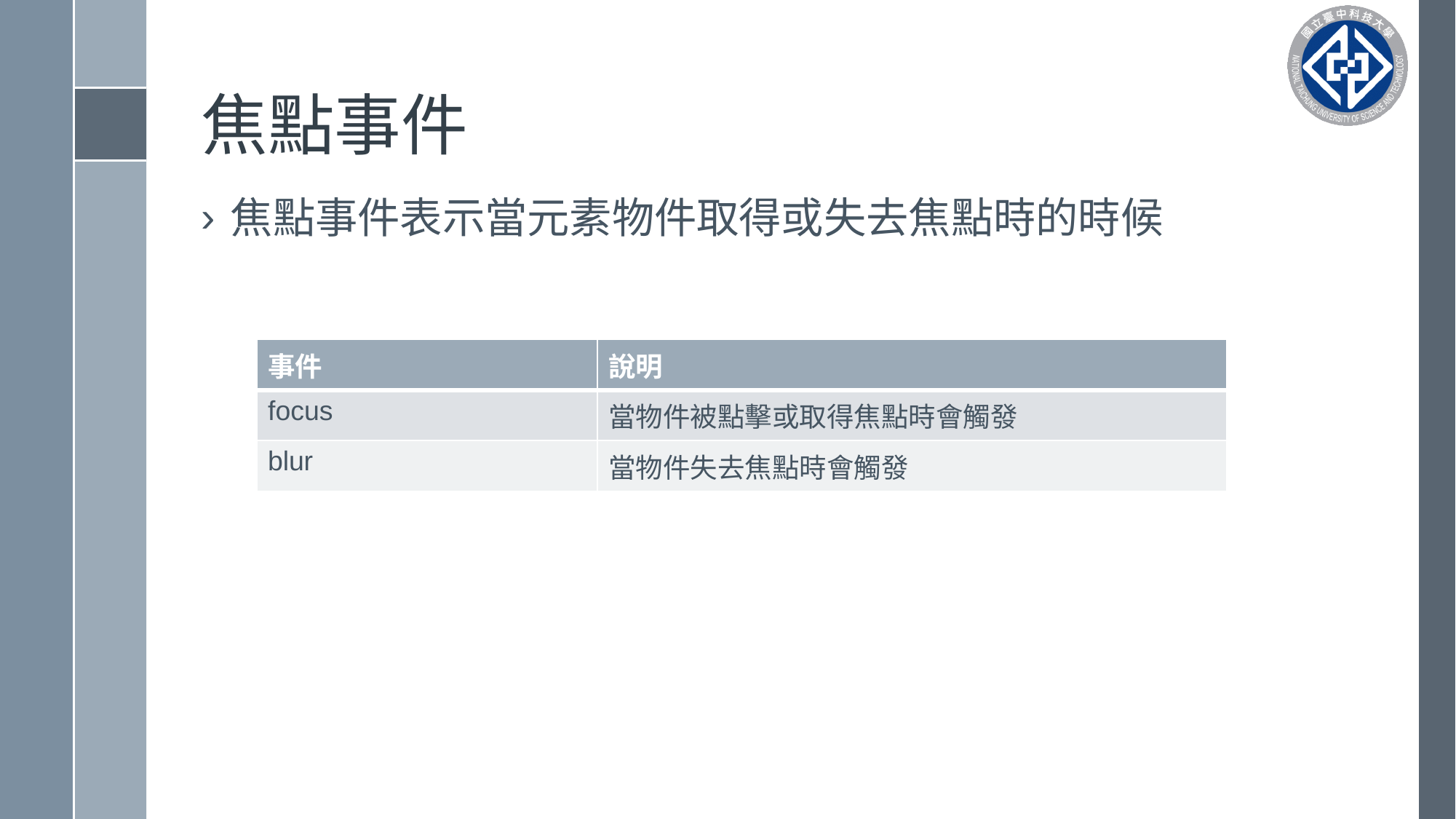

# 焦點事件
焦點事件表示當元素物件取得或失去焦點時的時候

| 事件 | 說明 |
| --- | --- |
| focus | 當物件被點擊或取得焦點時會觸發 |
| blur | 當物件失去焦點時會觸發 |